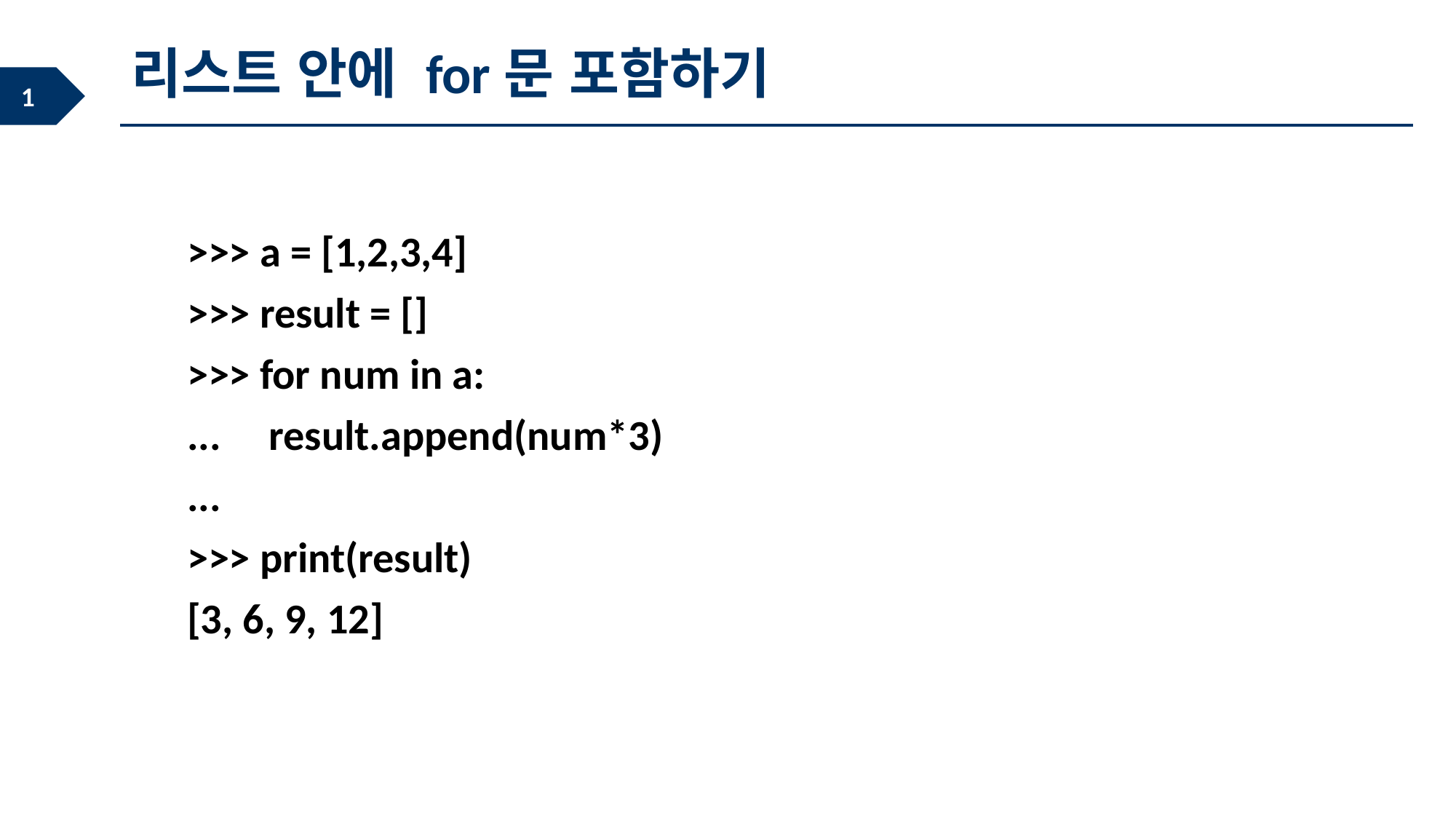

리스트 안에 for문 포함하기
>>> a = [1,2,3,4]
>>> result = []
>>> for num in a:
...     result.append(num*3)
...
>>> print(result)
[3, 6, 9, 12]